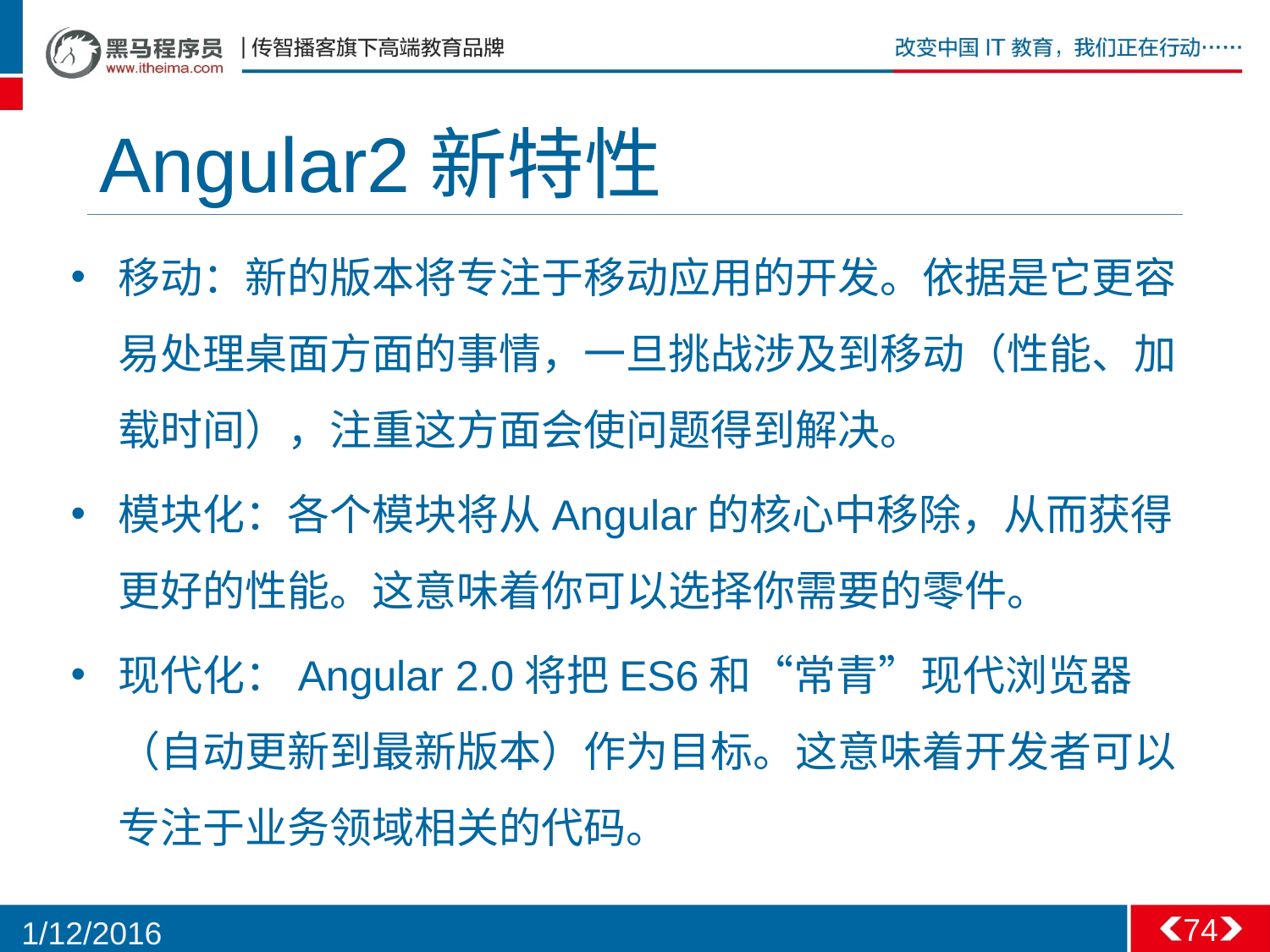

# Angular2新特性
移动：新的版本将专注于移动应用的开发。依据是它更容易处理桌面方面的事情，一旦挑战涉及到移动（性能、加载时间），注重这方面会使问题得到解决。
模块化：各个模块将从Angular的核心中移除，从而获得更好的性能。这意味着你可以选择你需要的零件。
现代化：Angular 2.0将把ES6和“常青”现代浏览器（自动更新到最新版本）作为目标。这意味着开发者可以专注于业务领域相关的代码。

74

1/12/2016